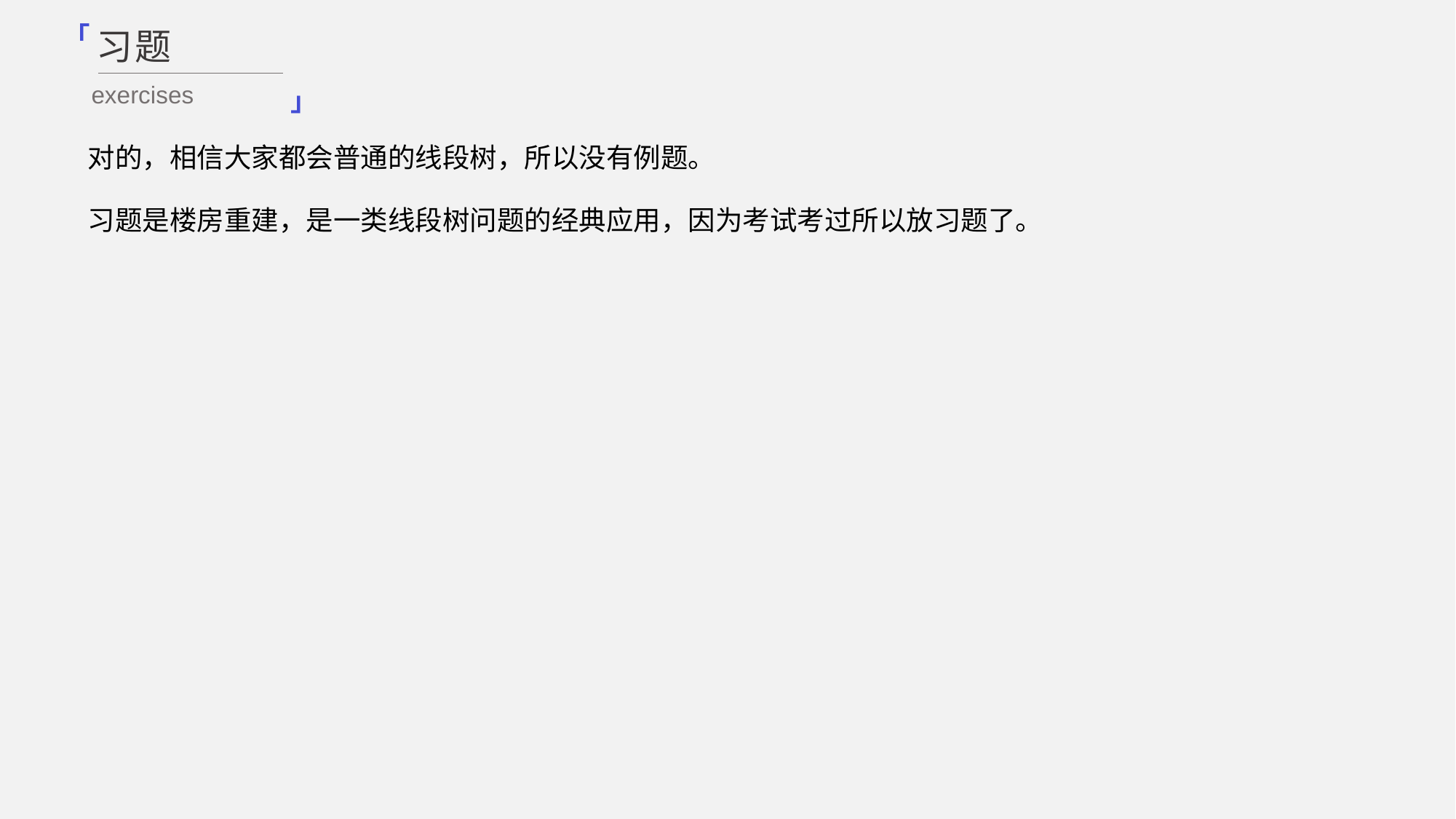

「
习题
exercises
」
对的，相信大家都会普通的线段树，所以没有例题。
习题是楼房重建，是一类线段树问题的经典应用，因为考试考过所以放习题了。